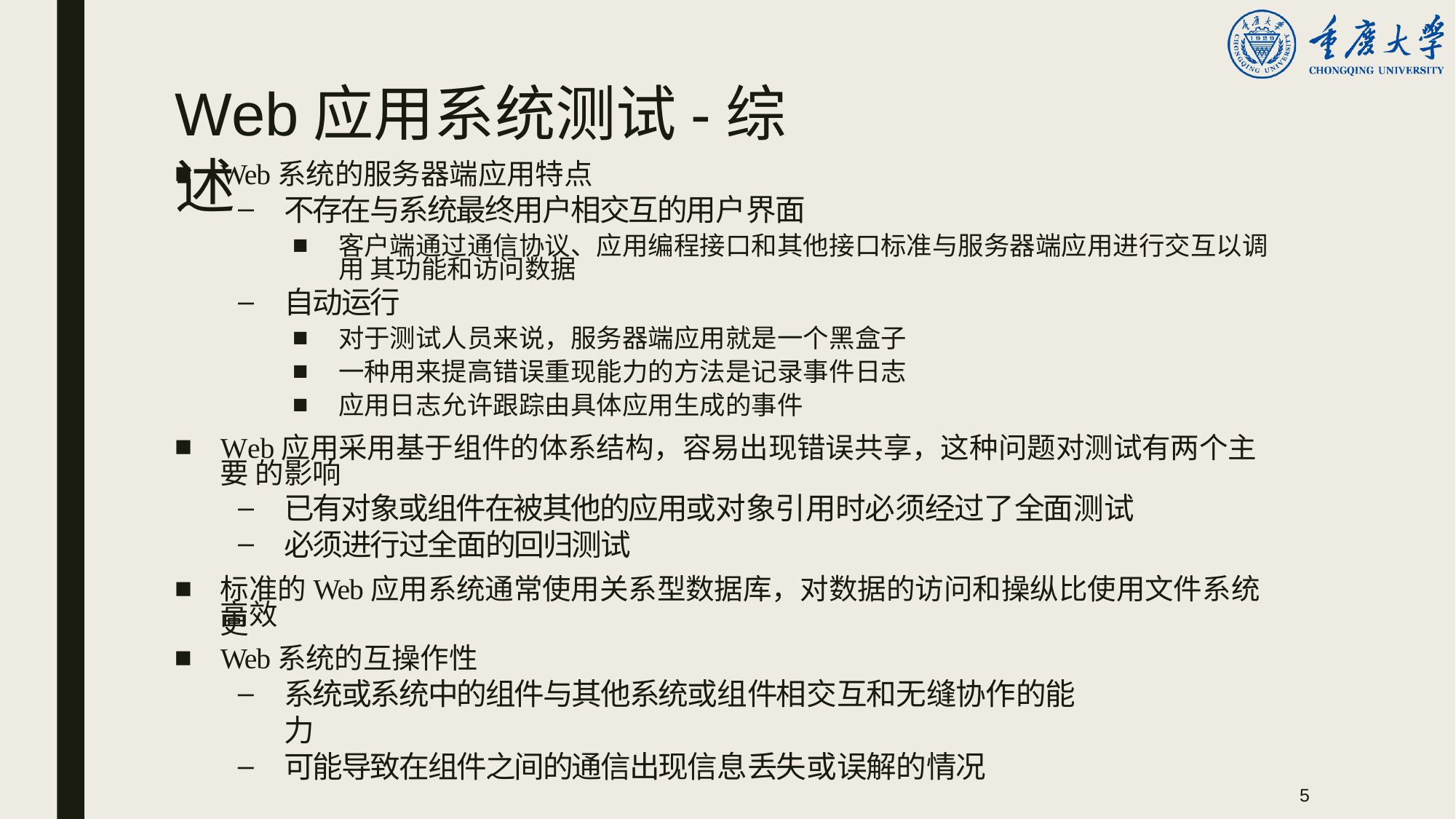

# Web应用系统测试-综述
Web系统的服务器端应用特点
不存在与系统最终用户相交互的用户界面
客户端通过通信协议、应用编程接口和其他接口标准与服务器端应用进行交互以调用 其功能和访问数据
自动运行
对于测试人员来说，服务器端应用就是一个黑盒子
一种用来提高错误重现能力的方法是记录事件日志
应用日志允许跟踪由具体应用生成的事件
Web应用采用基于组件的体系结构，容易出现错误共享，这种问题对测试有两个主要 的影响
已有对象或组件在被其他的应用或对象引用时必须经过了全面测试
必须进行过全面的回归测试
标准的Web应用系统通常使用关系型数据库，对数据的访问和操纵比使用文件系统更
高效
Web系统的互操作性
系统或系统中的组件与其他系统或组件相交互和无缝协作的能力
可能导致在组件之间的通信出现信息丢失或误解的情况
5